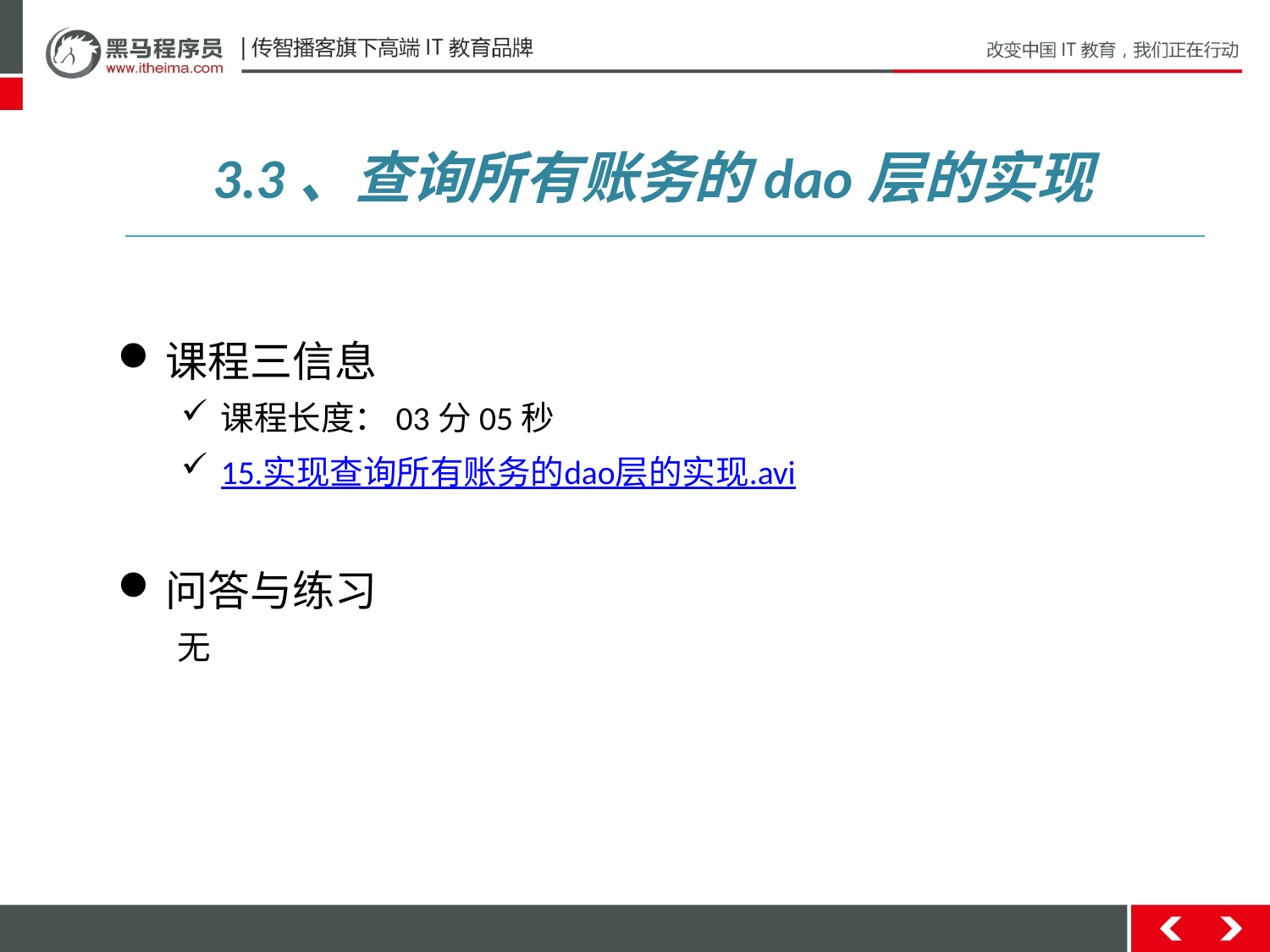

3.3、查询所有账务的dao层的实现

课程三信息
课程长度：03分05秒
15.实现查询所有账务的dao层的实现.avi

问答与练习
       无